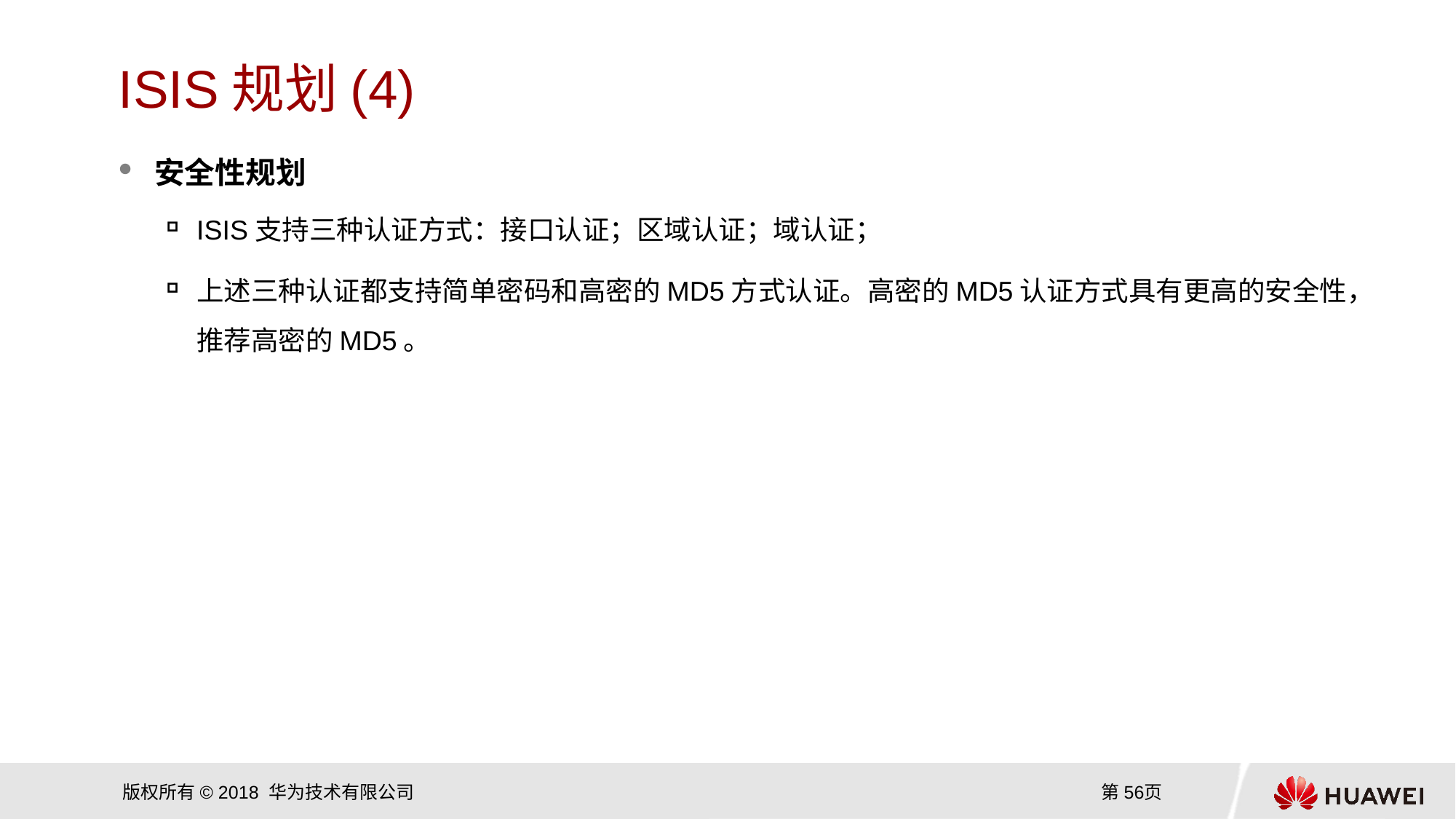

# ISIS规划(4)
安全性规划
ISIS支持三种认证方式：接口认证；区域认证；域认证；
上述三种认证都支持简单密码和高密的MD5方式认证。高密的MD5认证方式具有更高的安全性，推荐高密的MD5。